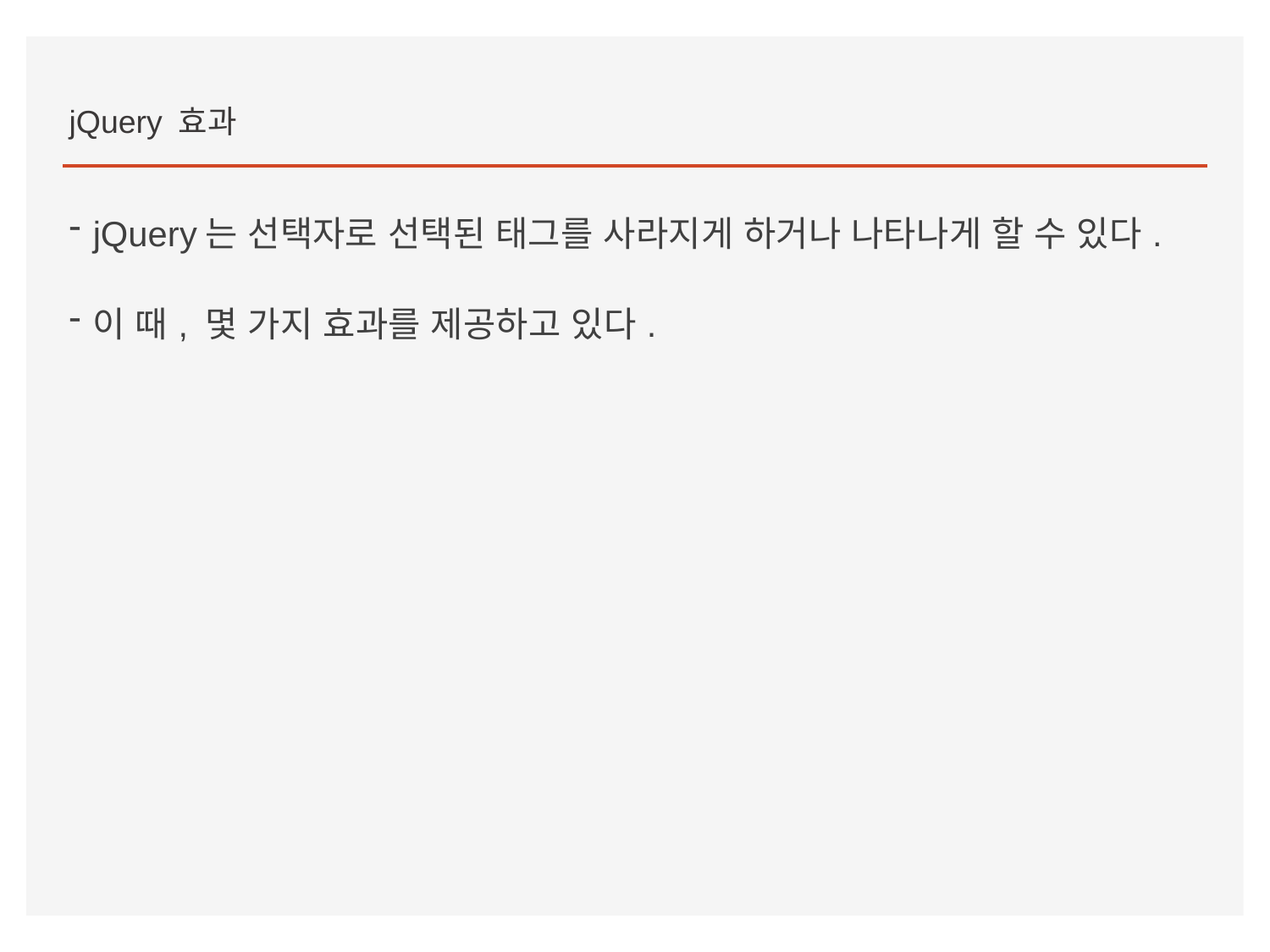

jQuery 효과
jQuery는 선택자로 선택된 태그를 사라지게 하거나 나타나게 할 수 있다.
이 때, 몇 가지 효과를 제공하고 있다.